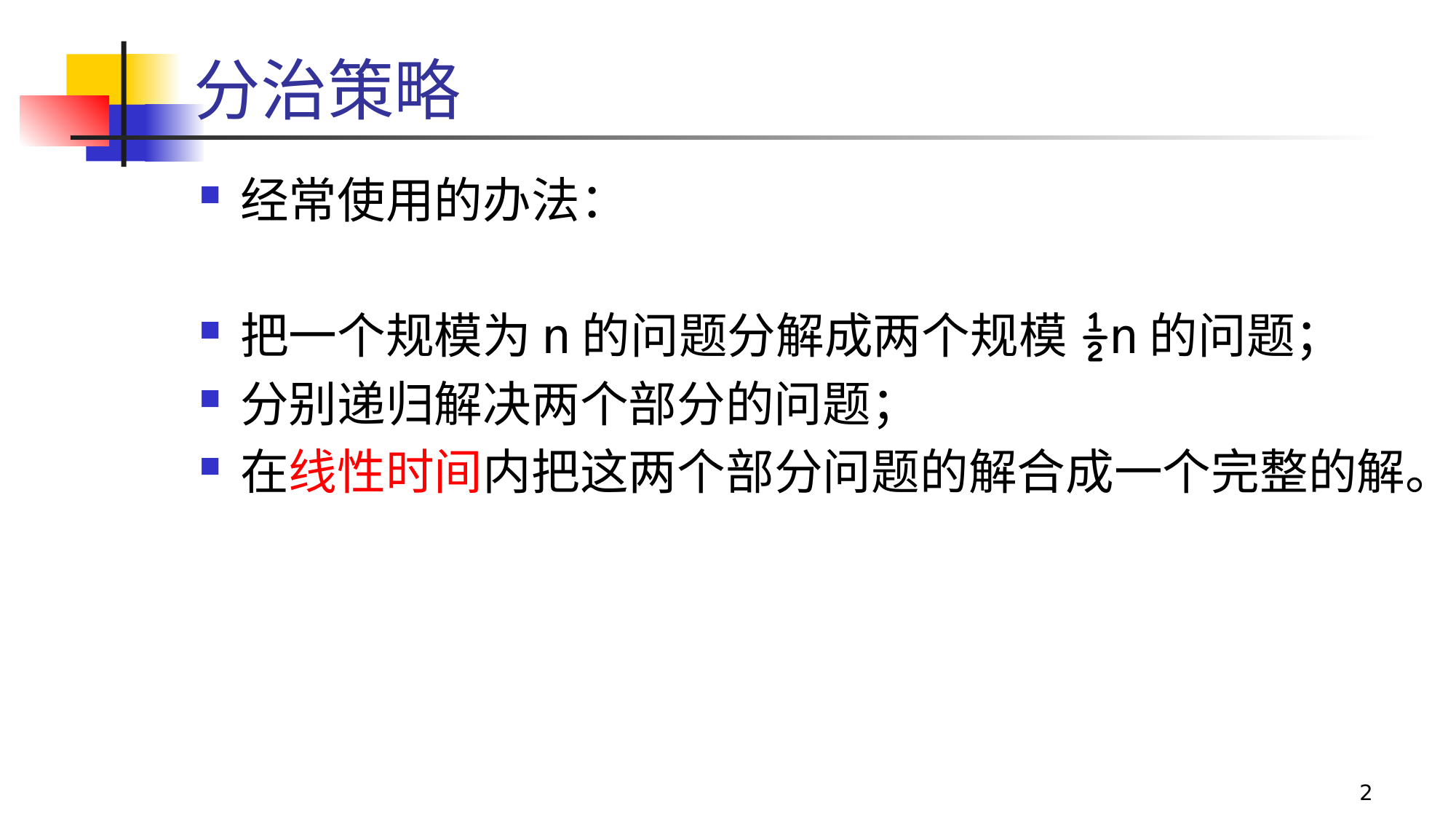

# 分治策略
经常使用的办法：

把一个规模为n的问题分解成两个规模½n的问题；
分别递归解决两个部分的问题；
在线性时间内把这两个部分问题的解合成一个完整的解。
2